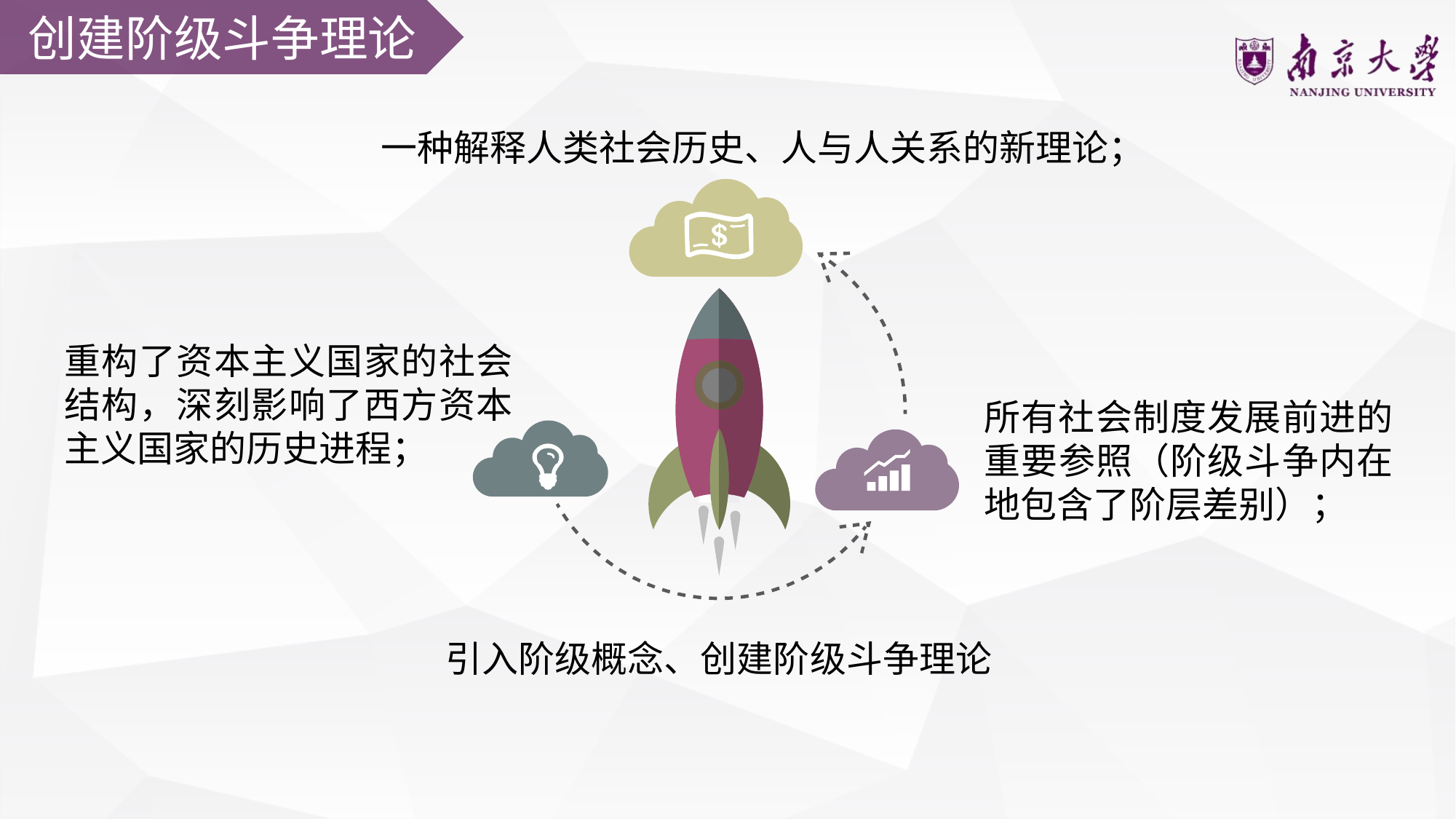

创建阶级斗争理论
一种解释人类社会历史、人与人关系的新理论；

重构了资本主义国家的社会结构，深刻影响了西方资本主义国家的历史进程；
所有社会制度发展前进的重要参照（阶级斗争内在地包含了阶层差别）；

引入阶级概念、创建阶级斗争理论